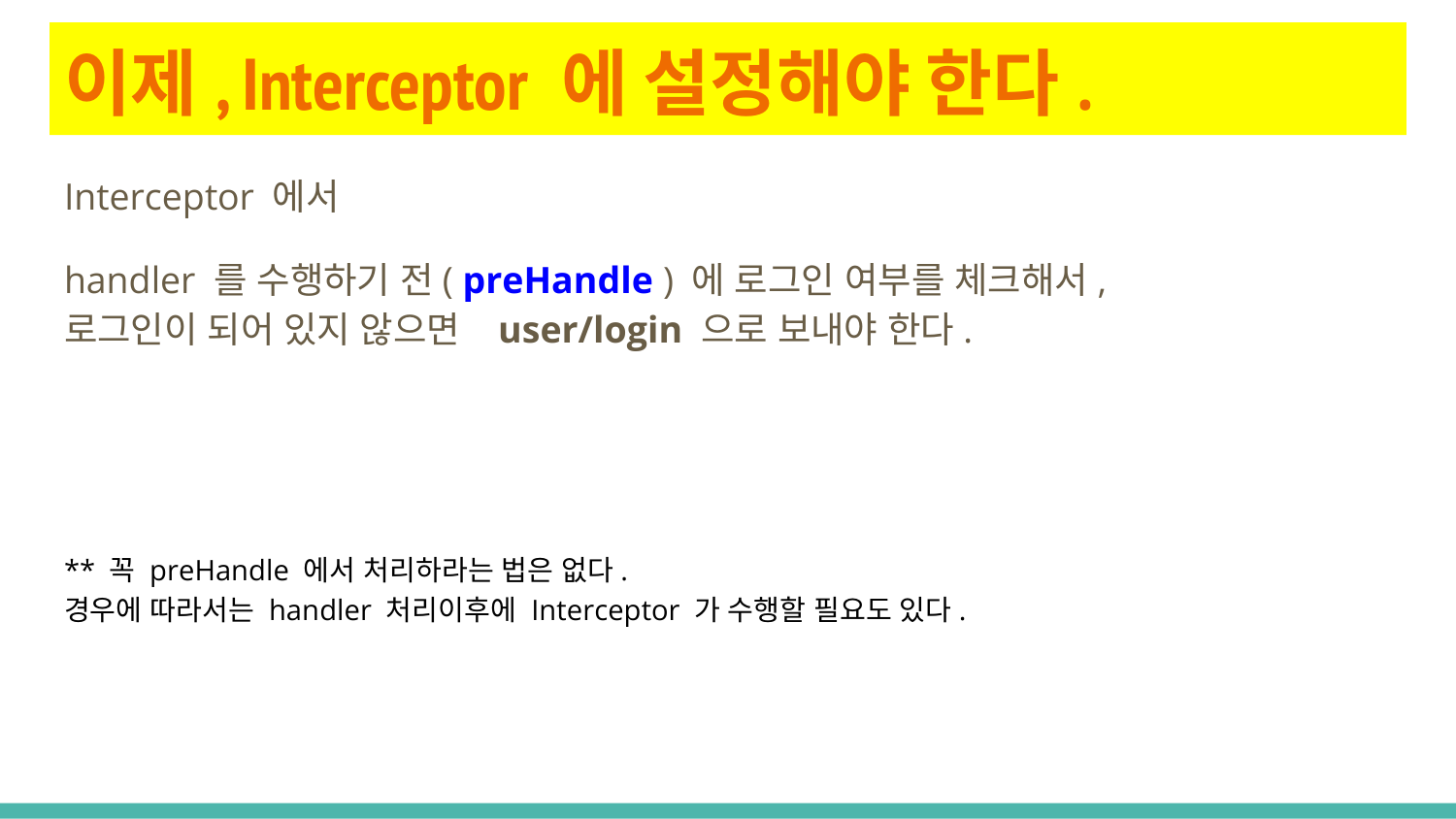

# 이제, Interceptor 에 설정해야 한다.
Interceptor 에서
handler 를 수행하기 전( preHandle ) 에 로그인 여부를 체크해서,
로그인이 되어 있지 않으면   user/login 으로 보내야 한다.

** 꼭 preHandle 에서 처리하라는 법은 없다.
경우에 따라서는 handler 처리이후에 Interceptor 가 수행할 필요도 있다.